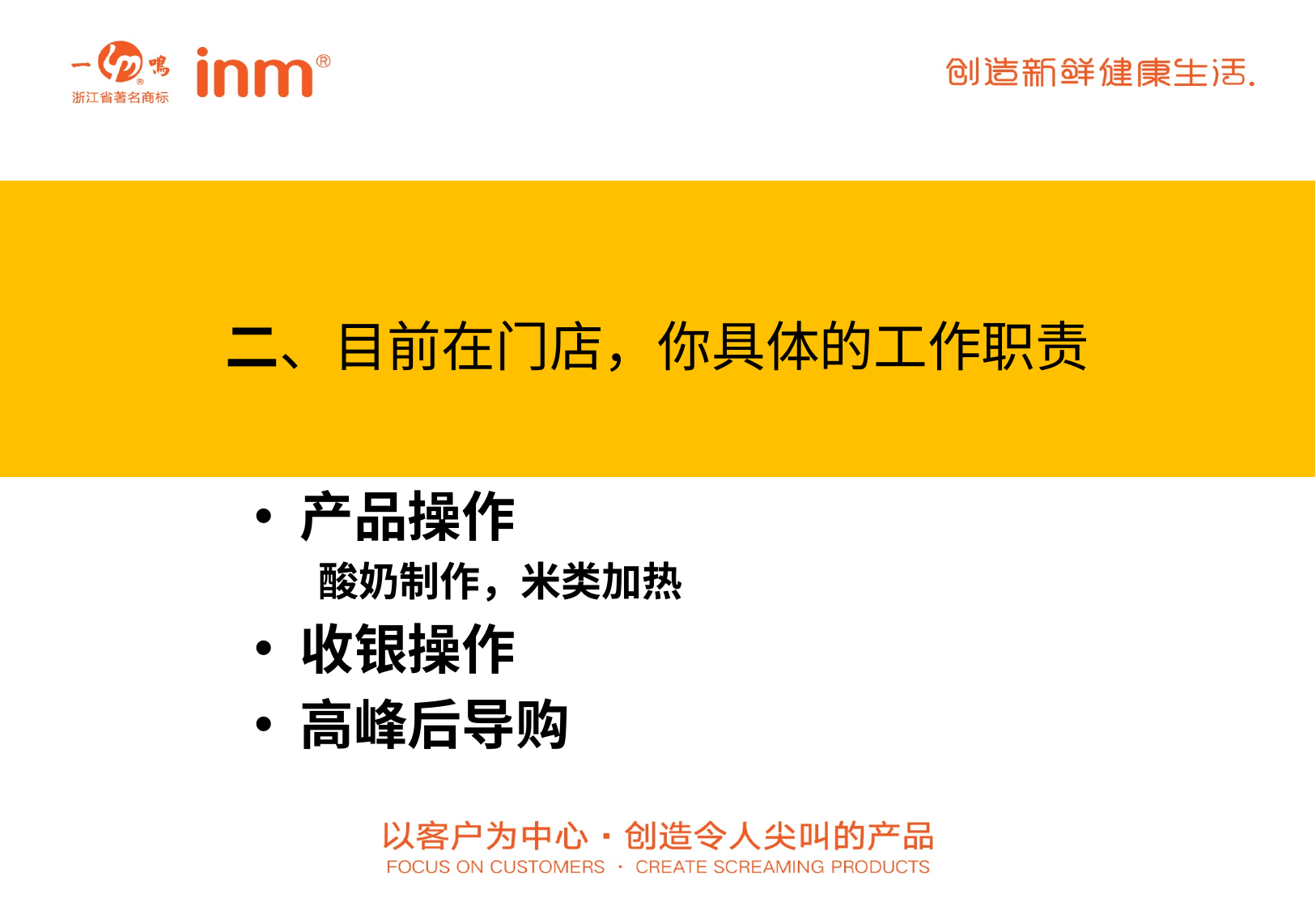

二、目前在门店，你具体的工作职责

产品操作
      酸奶制作，米类加热
收银操作
高峰后导购